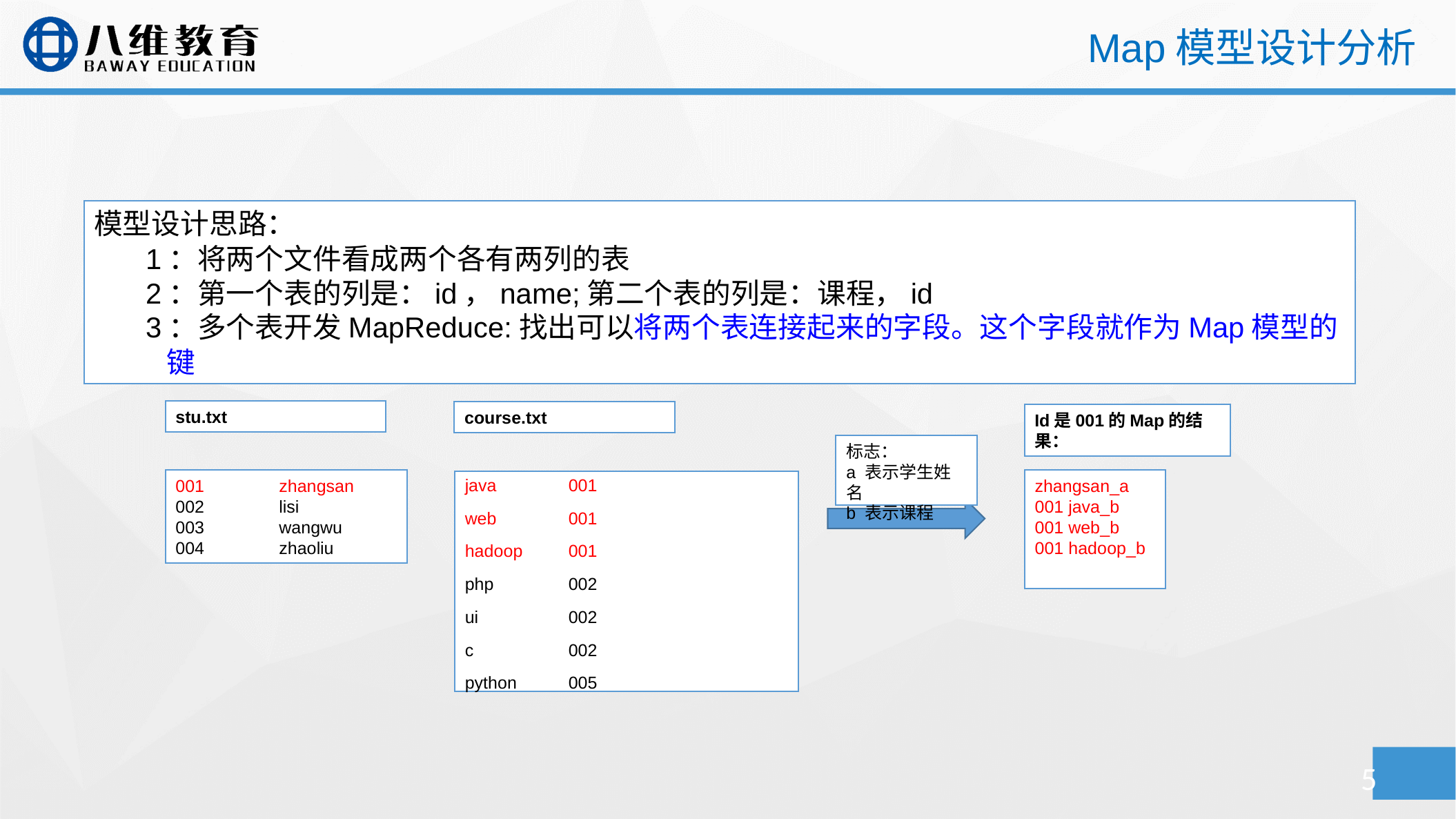

Map模型设计分析
模型设计思路：
1：将两个文件看成两个各有两列的表
2：第一个表的列是：id，name;第二个表的列是：课程，id
3：多个表开发MapReduce:找出可以将两个表连接起来的字段。这个字段就作为Map模型的键
stu.txt
course.txt
Id是001的Map的结果：
标志：
a 表示学生姓名
b 表示课程
001	zhangsan
002	lisi
003	wangwu
004	zhaoliu
zhangsan_a
001 java_b
001 web_b
001 hadoop_b
java	001
web	001
hadoop	001
php	002
ui	002
c	002
python	005